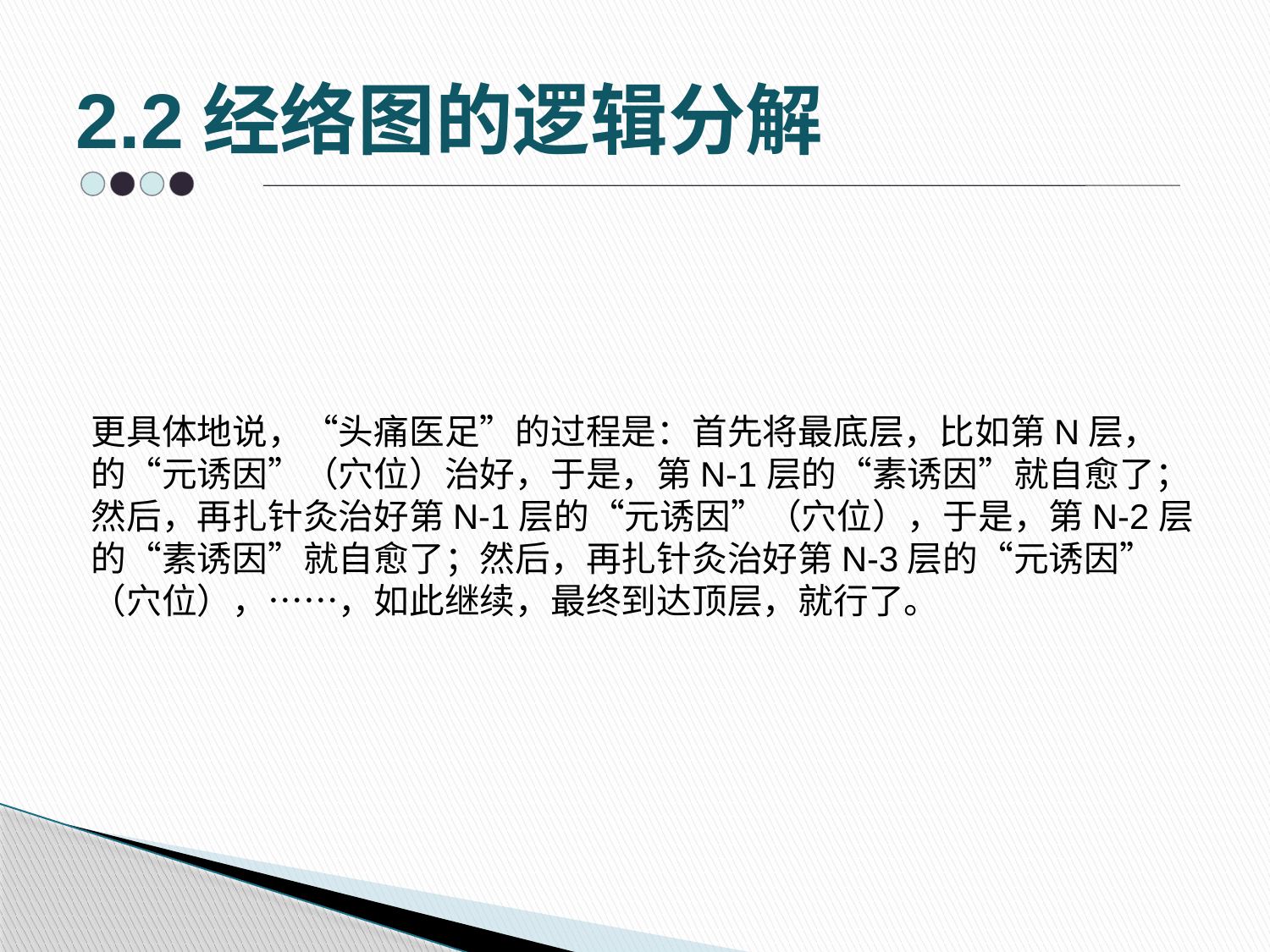

# 2.2经络图的逻辑分解

更具体地说，“头痛医足”的过程是：首先将最底层，比如第N层，的“元诱因”（穴位）治好，于是，第N-1层的“素诱因”就自愈了；然后，再扎针灸治好第N-1层的“元诱因”（穴位），于是，第N-2层的“素诱因”就自愈了；然后，再扎针灸治好第N-3层的“元诱因”（穴位），……，如此继续，最终到达顶层，就行了。